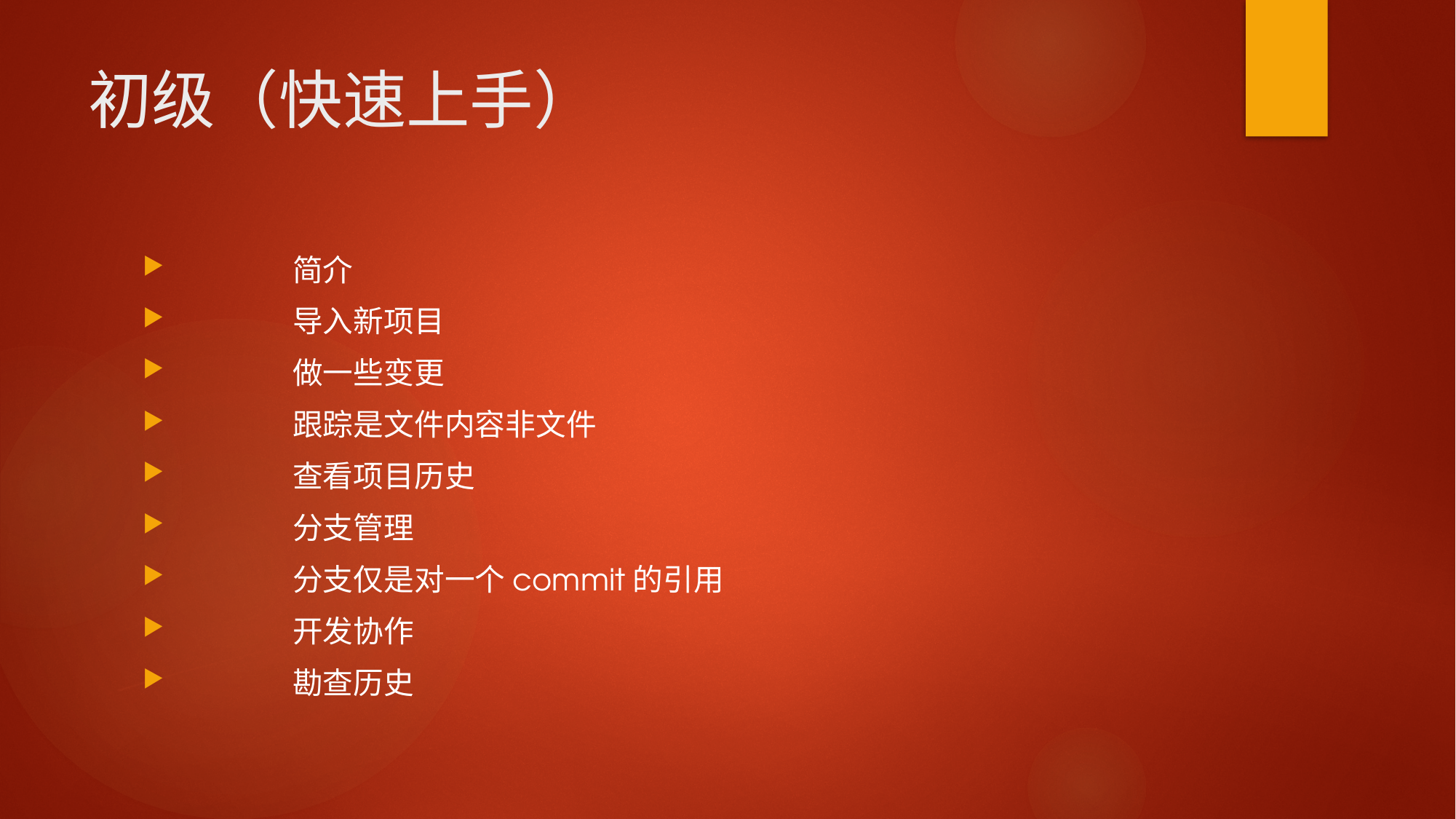

# 初级（快速上手）
	简介
	导入新项目
	做一些变更
	跟踪是文件内容非文件
	查看项目历史
	分支管理
	分支仅是对一个commit的引用
	开发协作
	勘查历史